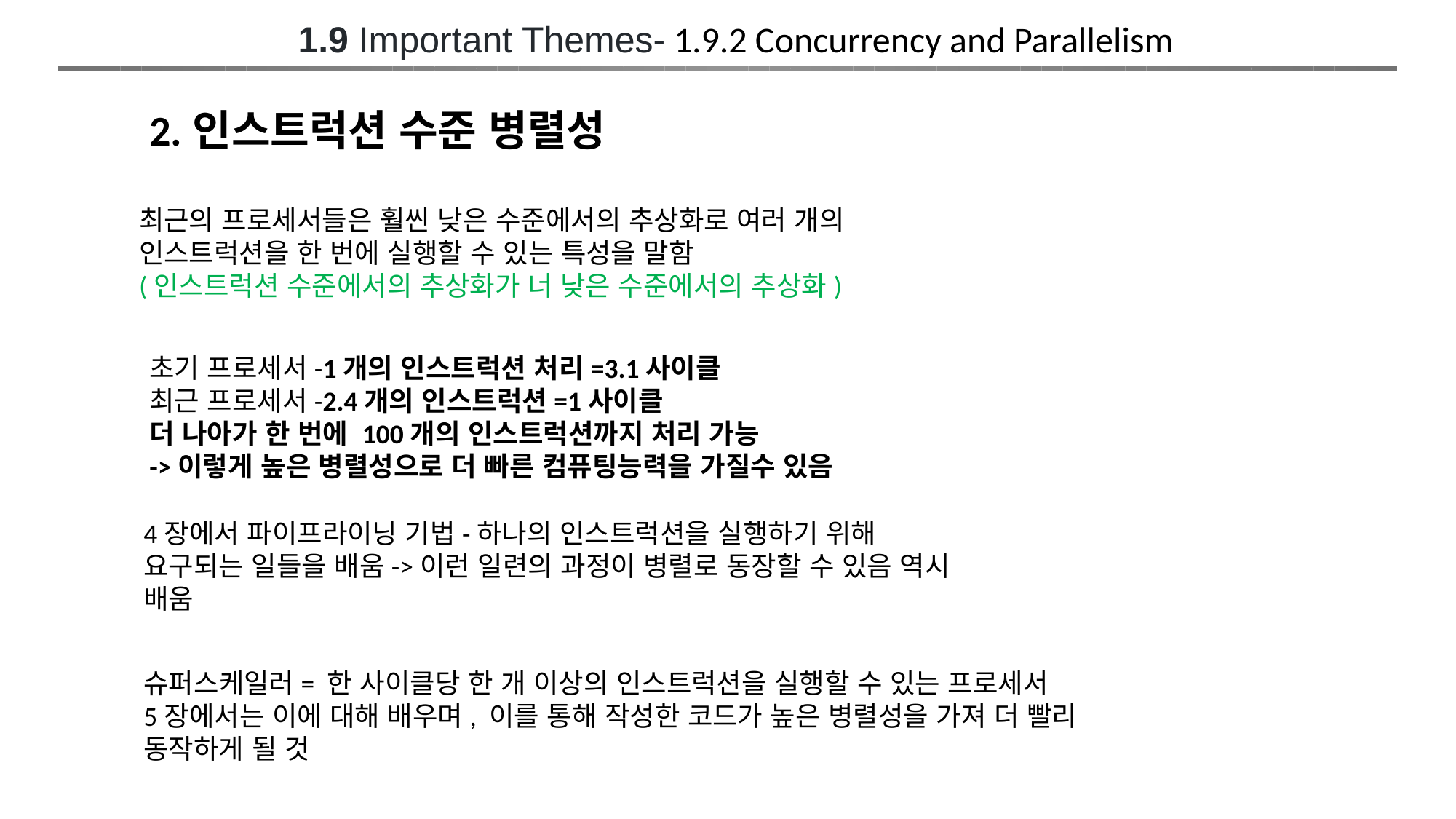

1.9 Important Themes- 1.9.2 Concurrency and Parallelism

2.인스트럭션 수준 병렬성
최근의 프로세서들은 훨씬 낮은 수준에서의 추상화로 여러 개의 인스트럭션을 한 번에 실행할 수 있는 특성을 말함
(인스트럭션 수준에서의 추상화가 너 낮은 수준에서의 추상화)
초기 프로세서-1개의 인스트럭션 처리=3.1사이클
최근 프로세서-2.4개의 인스트럭션=1사이클
더 나아가 한 번에 100개의 인스트럭션까지 처리 가능
->이렇게 높은 병렬성으로 더 빠른 컴퓨팅능력을 가질수 있음
4장에서 파이프라이닝 기법-하나의 인스트럭션을 실행하기 위해 요구되는 일들을 배움->이런 일련의 과정이 병렬로 동장할 수 있음 역시 배움
슈퍼스케일러= 한 사이클당 한 개 이상의 인스트럭션을 실행할 수 있는 프로세서
5장에서는 이에 대해 배우며, 이를 통해 작성한 코드가 높은 병렬성을 가져 더 빨리 동작하게 될 것